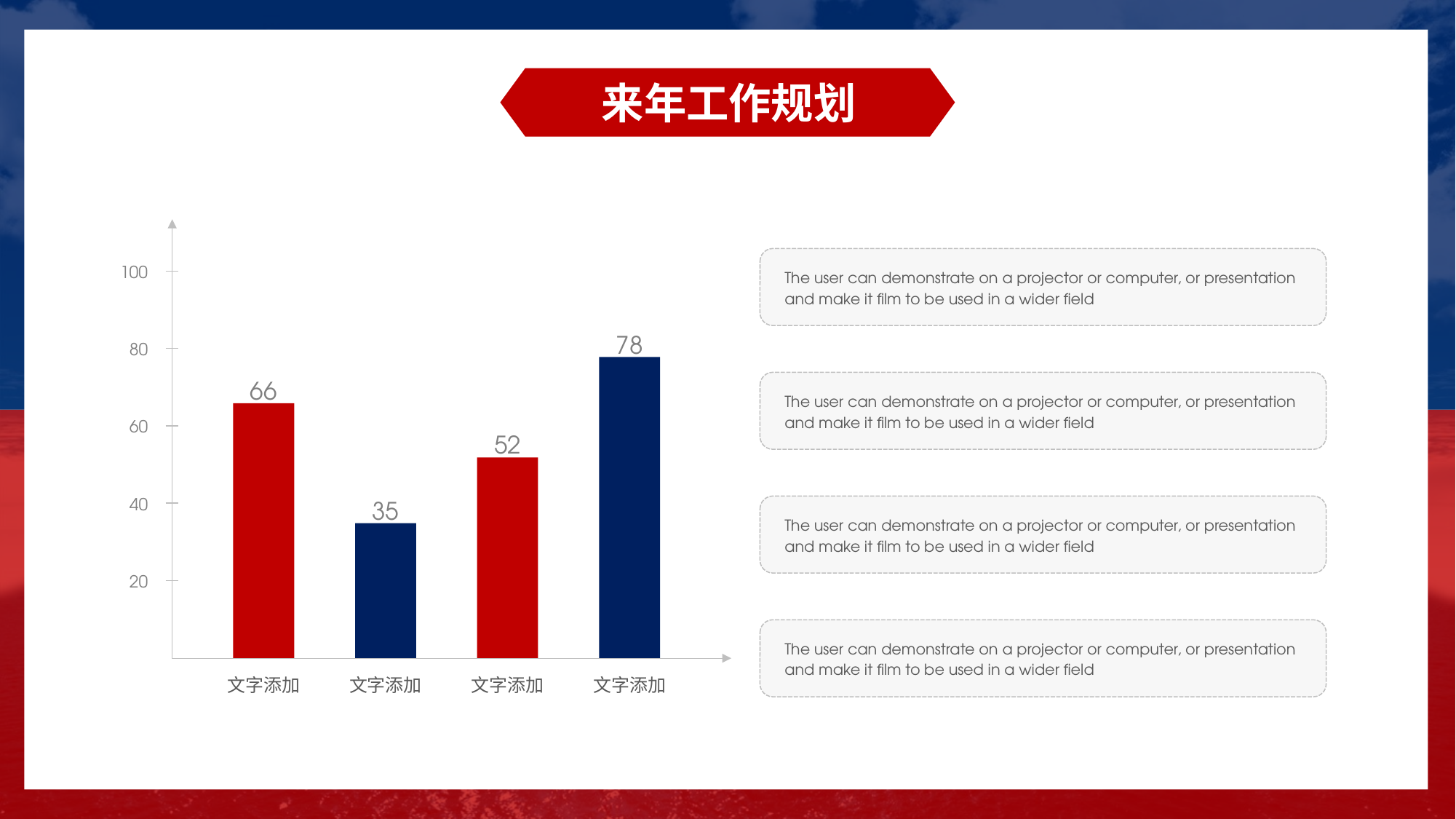

来年工作规划

100
80
78
66
60
52
40
35
20
文字添加
文字添加
文字添加
文字添加

The user can demonstrate on a projector or computer, or presentation and make it film to be used in a wider field

The user can demonstrate on a projector or computer, or presentation and make it film to be used in a wider field

The user can demonstrate on a projector or computer, or presentation and make it film to be used in a wider field

The user can demonstrate on a projector or computer, or presentation and make it film to be used in a wider field